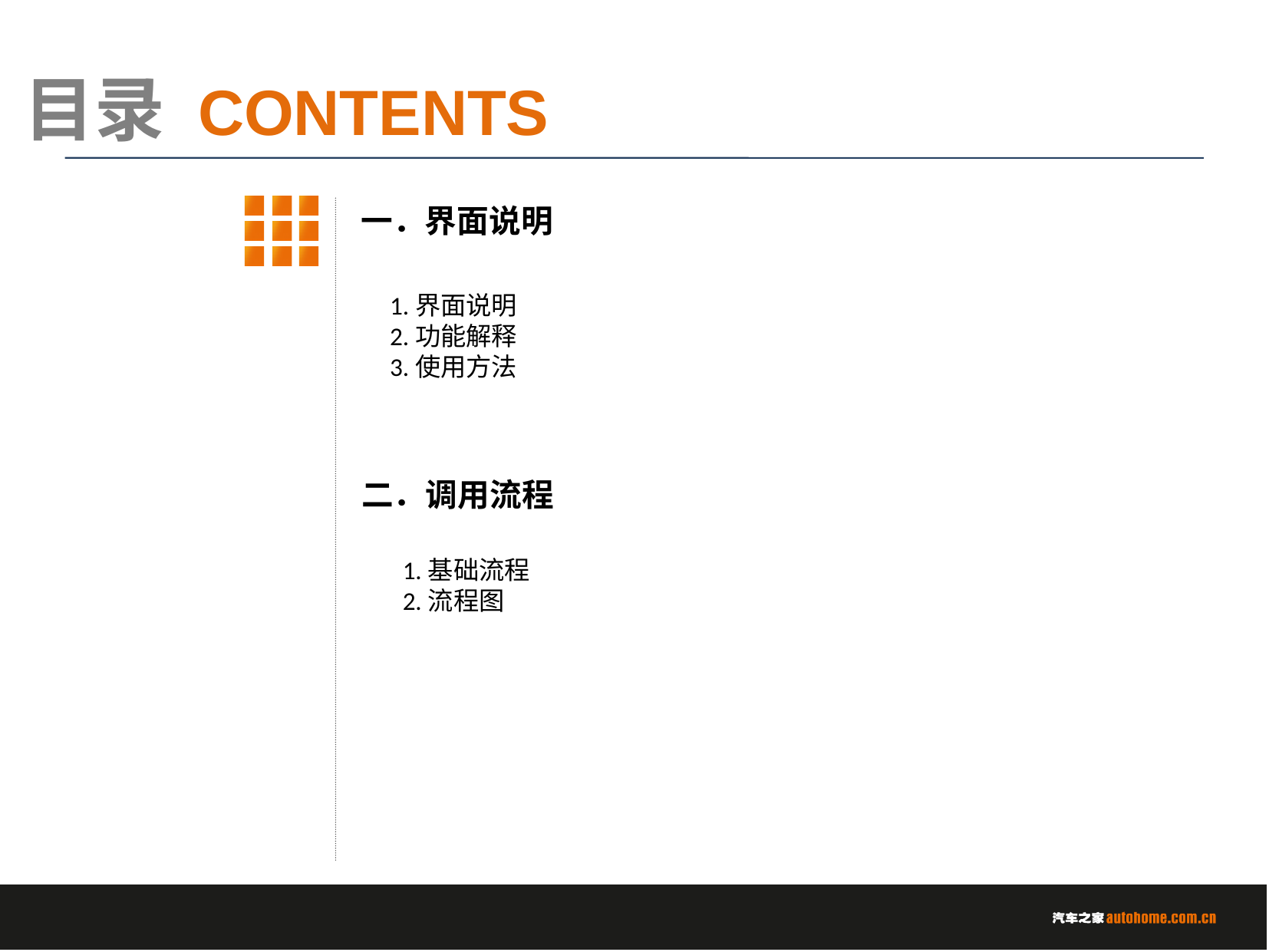

一．界面说明
1.界面说明
2.功能解释
3.使用方法
二．调用流程

1.基础流程
2.流程图